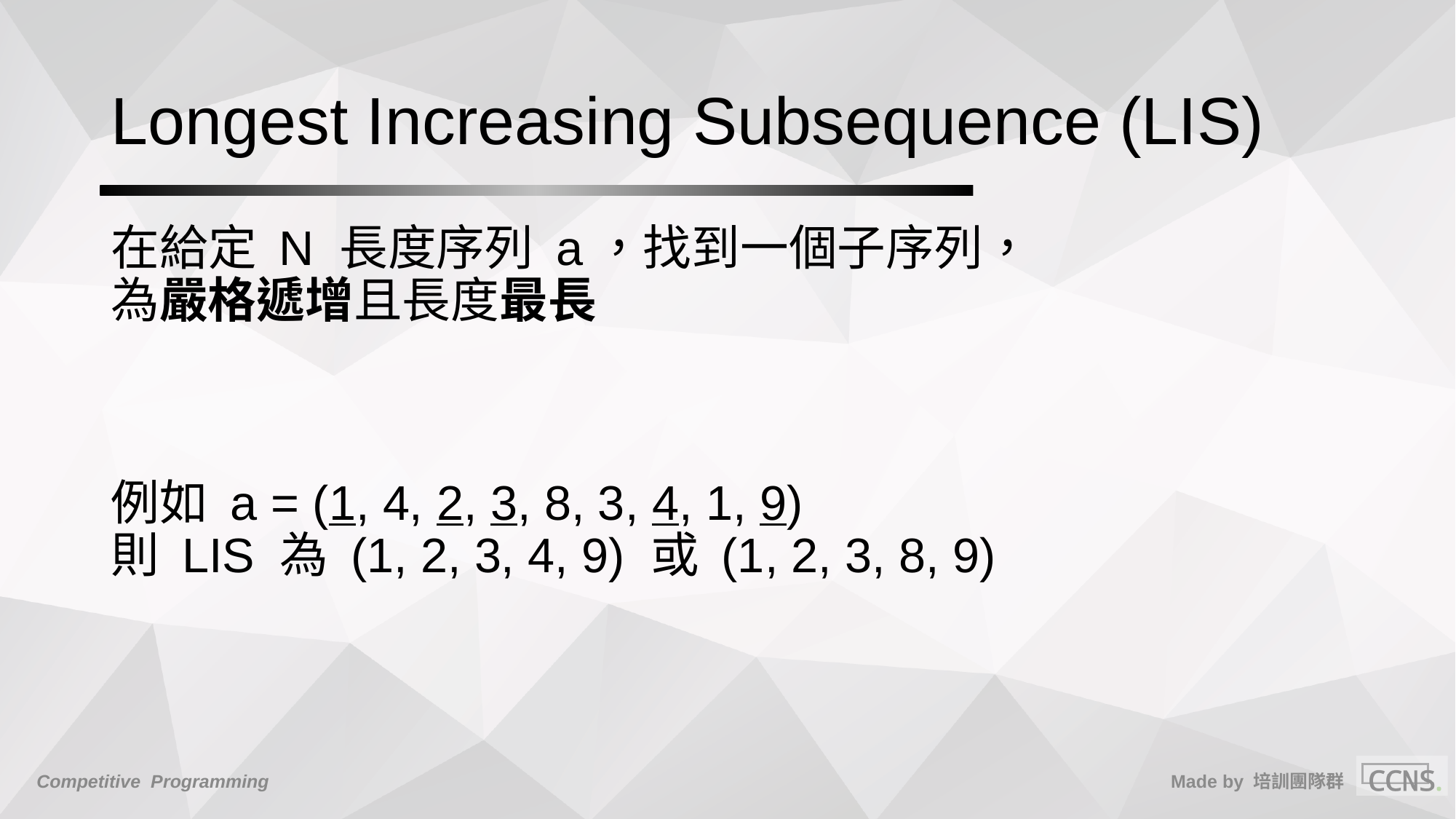

# Longest Increasing Subsequence (LIS)
在給定 N 長度序列 a，找到一個子序列，
為嚴格遞增且長度最長

例如 a = (1, 4, 2, 3, 8, 3, 4, 1, 9)
則 LIS 為 (1, 2, 3, 4, 9) 或 (1, 2, 3, 8, 9)